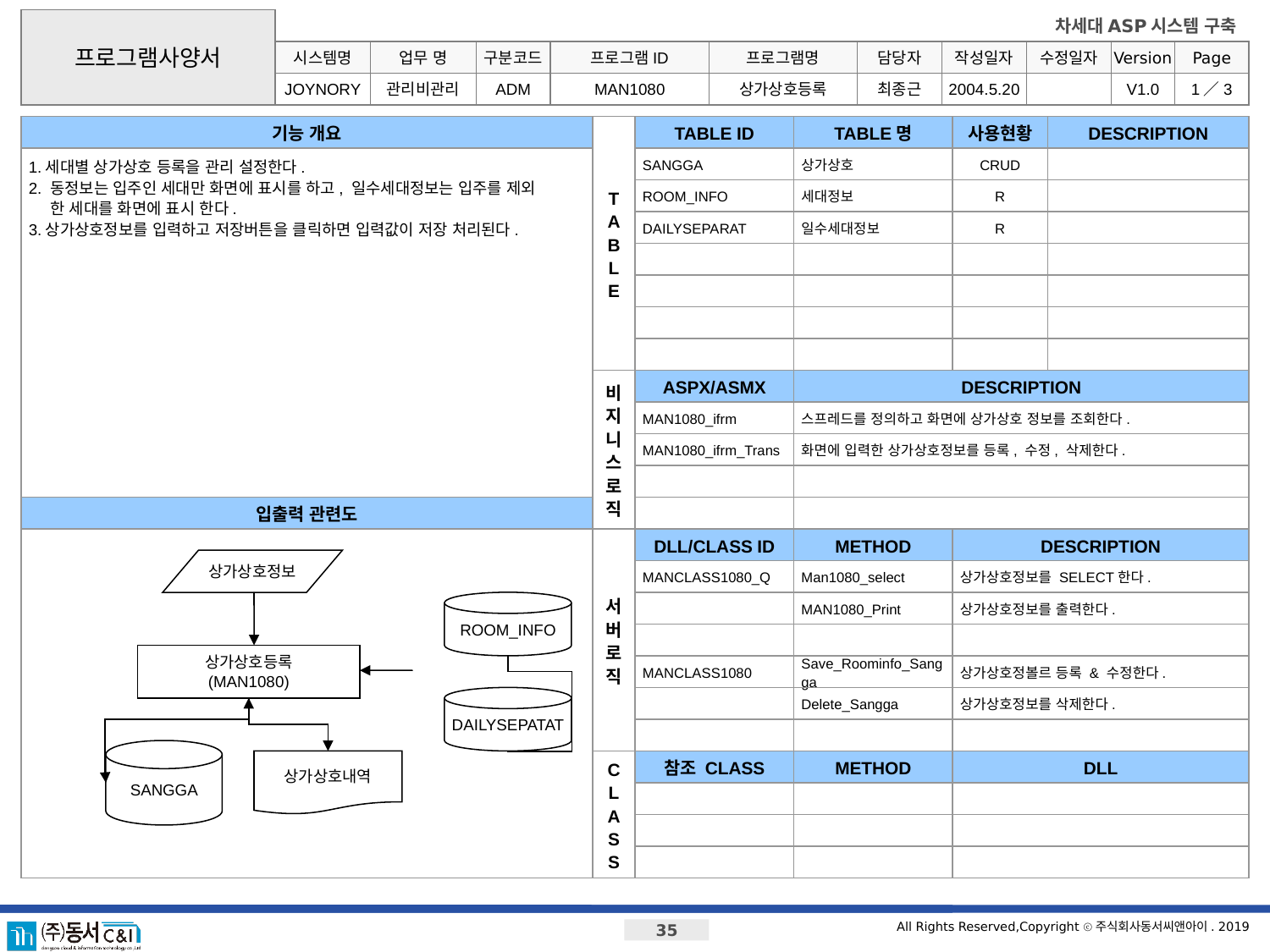

프로그램사양서
시스템명
업무 명
구분코드
프로그램ID
프로그램명
JOYNORY
관리비관리
ADM
MAN1080
상가상호등록
최종근
2004.5.20

V1.0
1／3
기능 개요
T
A
B
L
E
TABLE ID
TABLE명
사용현황
DESCRIPTION
1.세대별 상가상호 등록을 관리 설정한다.
2. 동정보는 입주인 세대만 화면에 표시를 하고, 일수세대정보는 입주를 제외
    한 세대를 화면에 표시 한다.
3.상가상호정보를 입력하고 저장버튼을 클릭하면 입력값이 저장 처리된다.

SANGGA
상가상호
CRUD

ROOM_INFO
세대정보
R

DAILYSEPARAT
일수세대정보
R

비지니스로직
ASPX/ASMX
DESCRIPTION
MAN1080_ifrm
스프레드를 정의하고 화면에 상가상호 정보를 조회한다.
MAN1080_ifrm_Trans
화면에 입력한 상가상호정보를 등록, 수정, 삭제한다.

입출력 관련도

서버로직
DLL/CLASS ID
METHOD
DESCRIPTION
상가상호정보
MANCLASS1080_Q

Man1080_select

상가상호정보를 SELECT한다.

ROOM_INFO

MAN1080_Print
상가상호정보를 출력한다.

상가상호등록
(MAN1080)
MANCLASS1080
Save_Roominfo_Sangga
상가상호정볼르 등록 & 수정한다.

DAILYSEPATAT

Delete_Sangga
상가상호정보를 삭제한다.

SANGGA
상가상호내역
C
L
A
S
S
참조 CLASS
METHOD
DLL